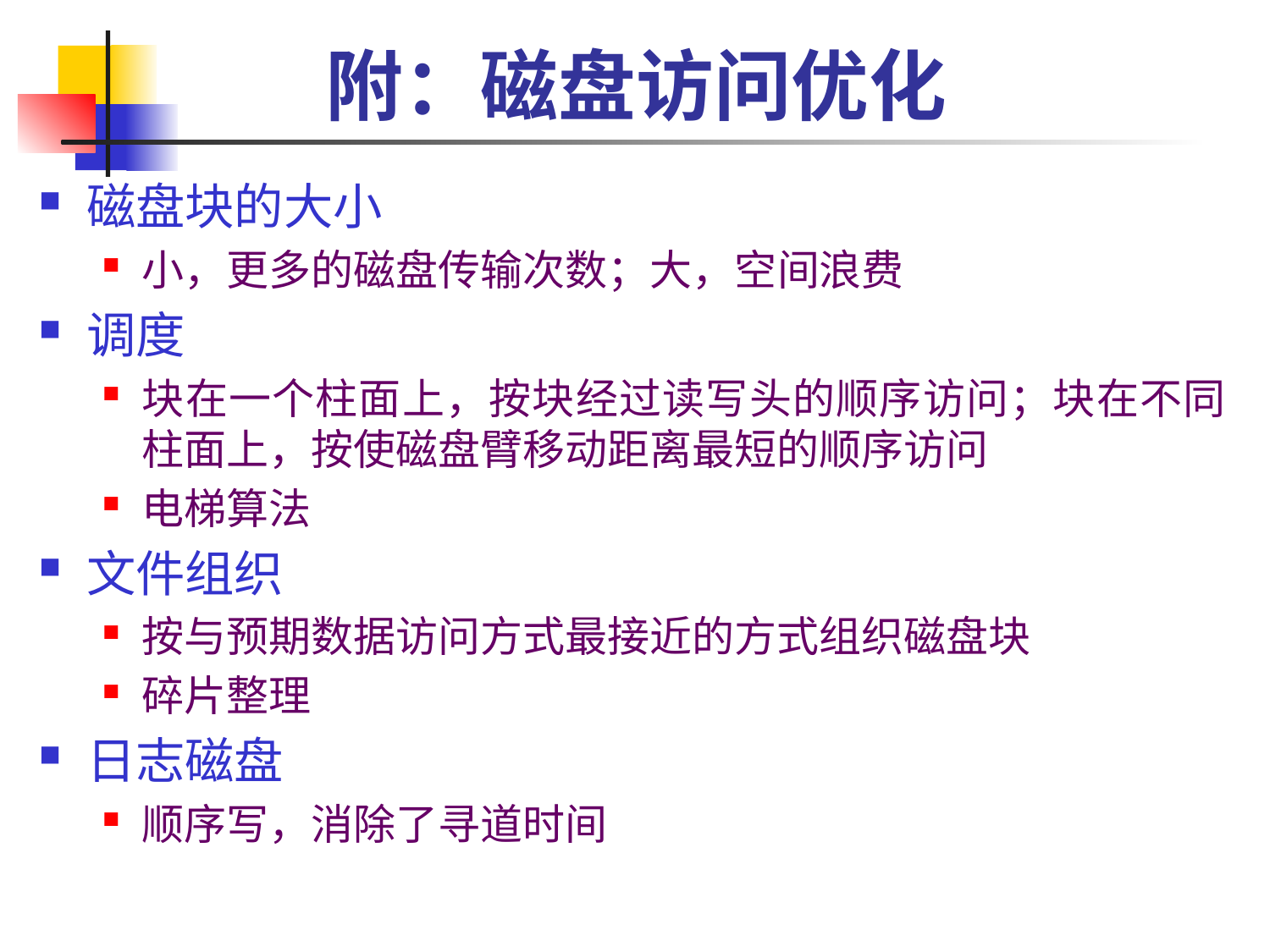

# 附：磁盘访问优化
磁盘块的大小
小，更多的磁盘传输次数；大，空间浪费
调度
块在一个柱面上，按块经过读写头的顺序访问；块在不同柱面上，按使磁盘臂移动距离最短的顺序访问
电梯算法
文件组织
按与预期数据访问方式最接近的方式组织磁盘块
碎片整理
日志磁盘
顺序写，消除了寻道时间